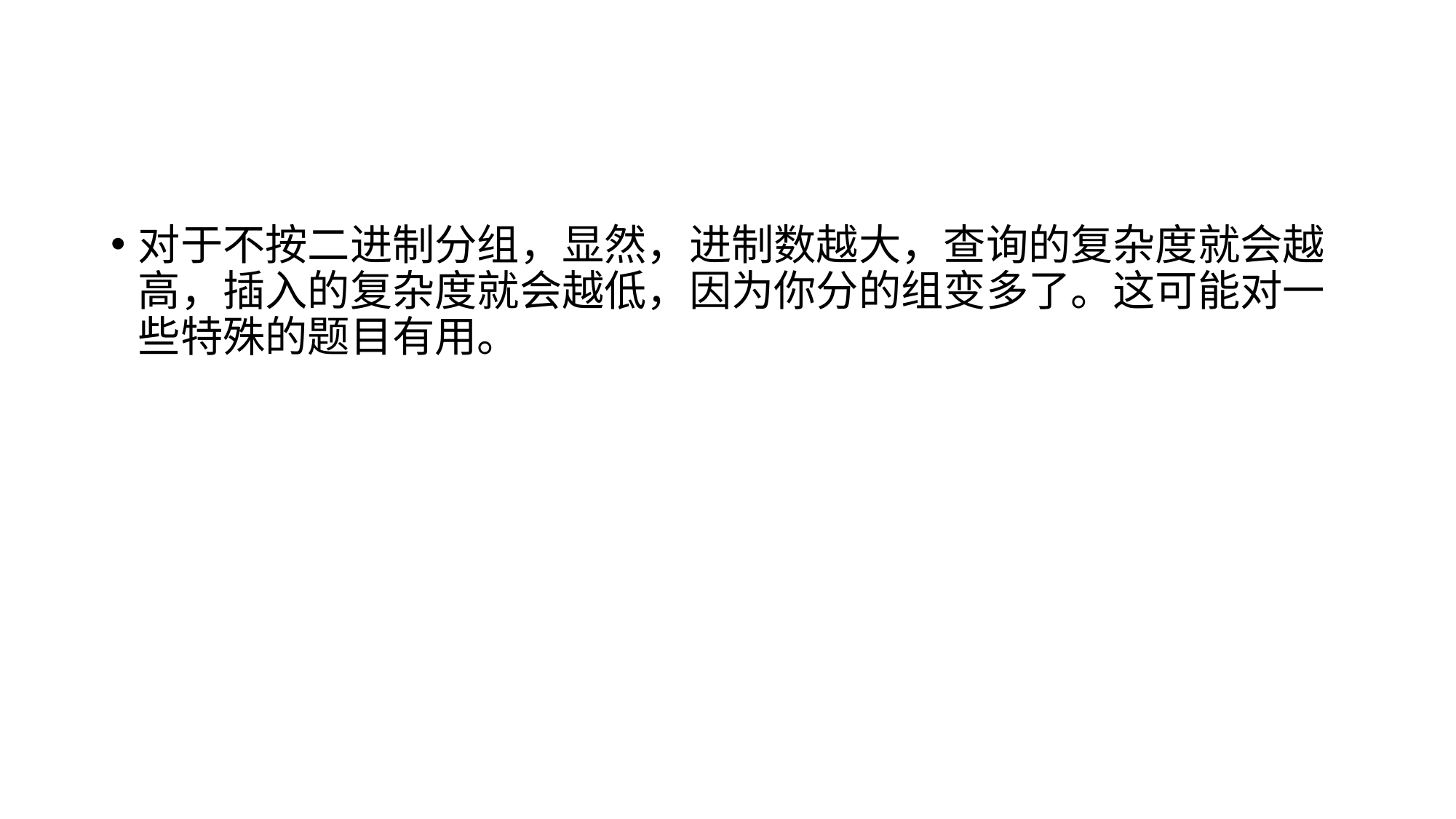

#
对于不按二进制分组，显然，进制数越大，查询的复杂度就会越高，插入的复杂度就会越低，因为你分的组变多了。这可能对一些特殊的题目有用。